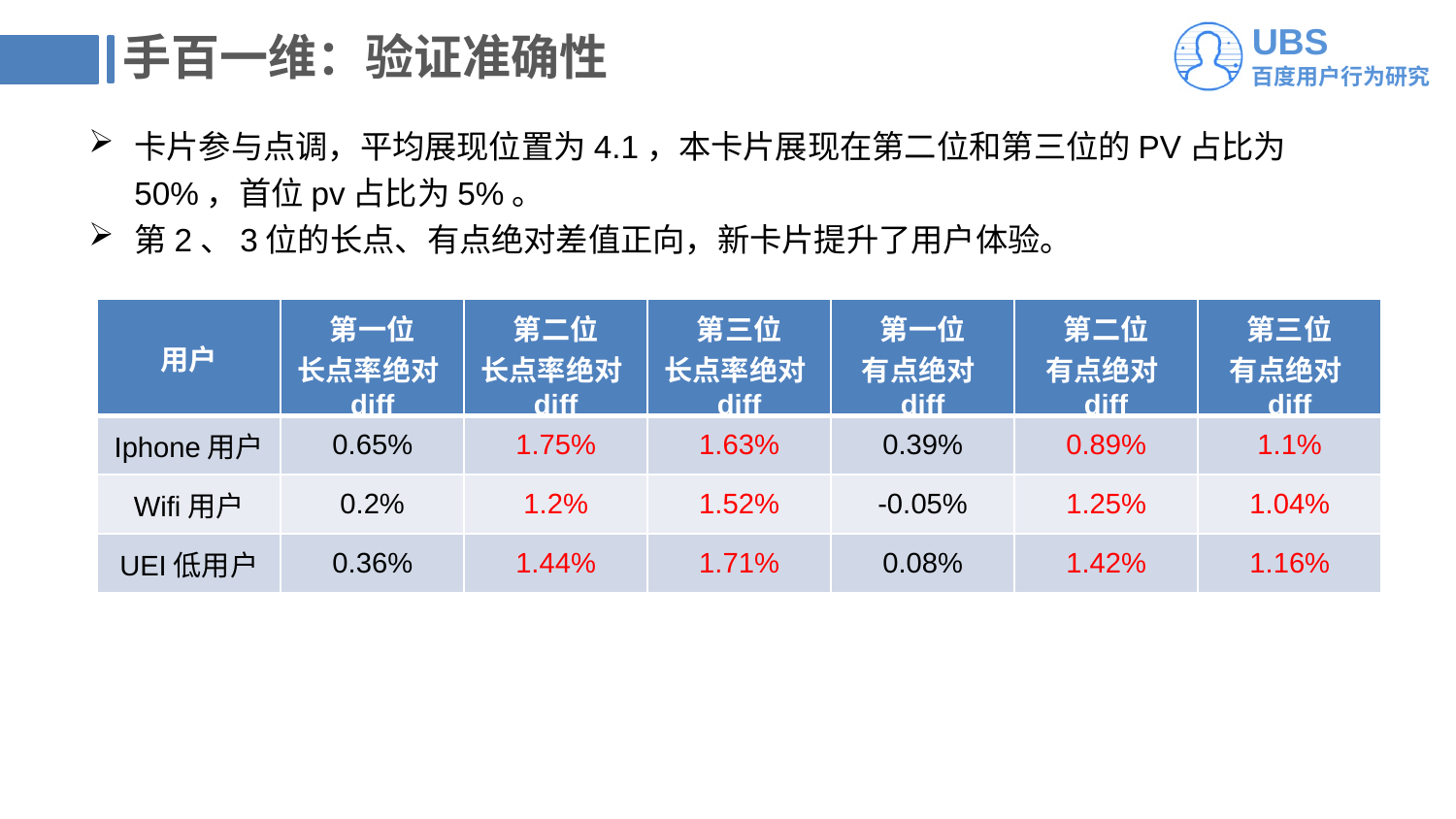

# 手百一维：验证准确性

卡片参与点调，平均展现位置为4.1，本卡片展现在第二位和第三位的PV占比为50%，首位pv占比为5%。
第2、3位的长点、有点绝对差值正向，新卡片提升了用户体验。
| 用户 | 第一位 长点率绝对diff | 第二位 长点率绝对diff | 第三位 长点率绝对diff | 第一位 有点绝对diff | 第二位 有点绝对diff | 第三位 有点绝对diff |
| --- | --- | --- | --- | --- | --- | --- |
| Iphone用户 | 0.65% | 1.75% | 1.63% | 0.39% | 0.89% | 1.1% |
| Wifi用户 | 0.2% | 1.2% | 1.52% | -0.05% | 1.25% | 1.04% |
| UEI低用户 | 0.36% | 1.44% | 1.71% | 0.08% | 1.42% | 1.16% |